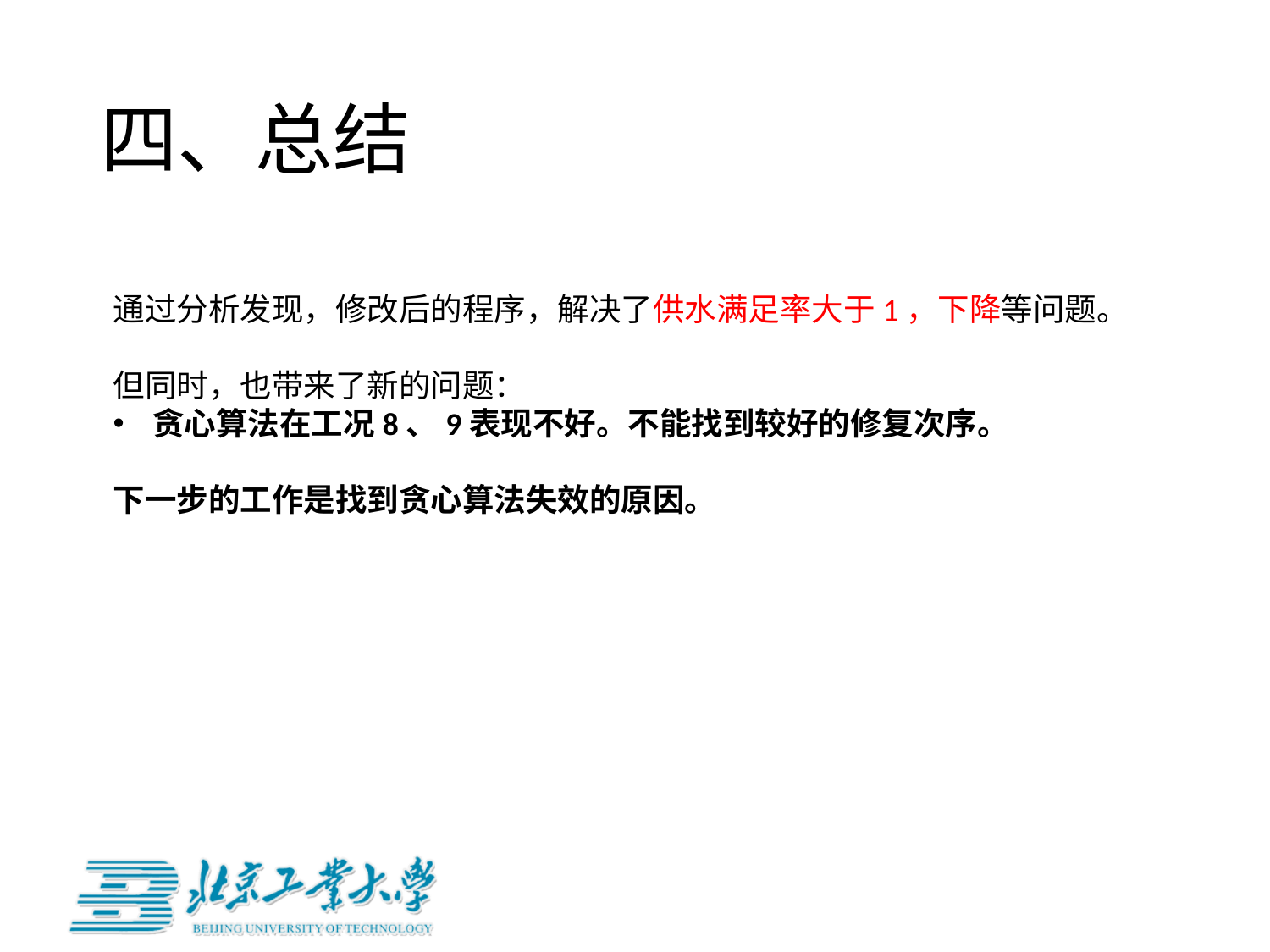

# 四、总结
通过分析发现，修改后的程序，解决了供水满足率大于1，下降等问题。

但同时，也带来了新的问题：
贪心算法在工况8、9表现不好。不能找到较好的修复次序。

下一步的工作是找到贪心算法失效的原因。